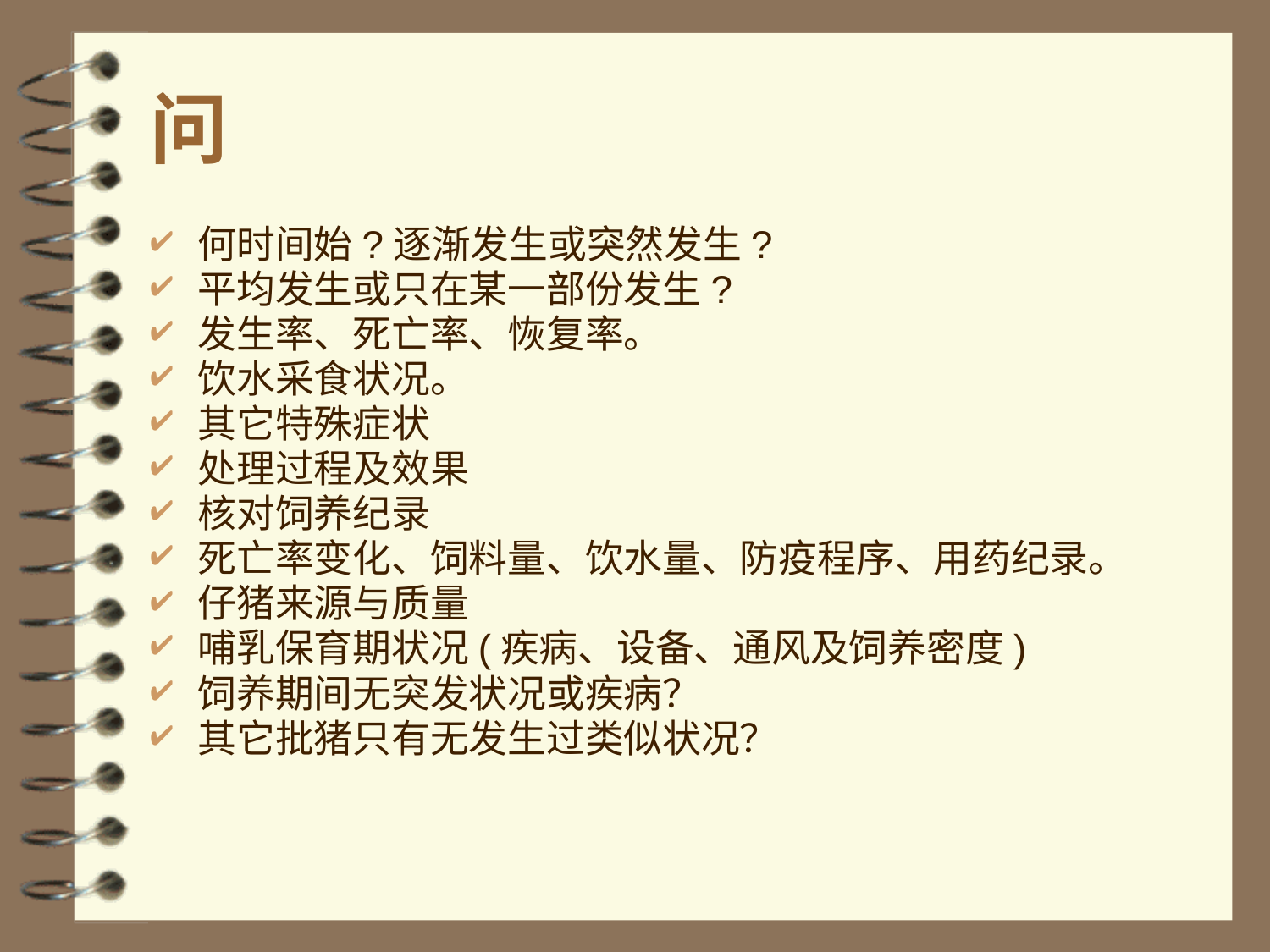

# 问
何时间始?逐渐发生或突然发生?
平均发生或只在某一部份发生?
发生率、死亡率、恢复率。
饮水采食状况。
其它特殊症状
处理过程及效果
核对饲养纪录
死亡率变化、饲料量、饮水量、防疫程序、用药纪录。
仔猪来源与质量
哺乳保育期状况(疾病、设备、通风及饲养密度)
饲养期间无突发状况或疾病？
其它批猪只有无发生过类似状况？